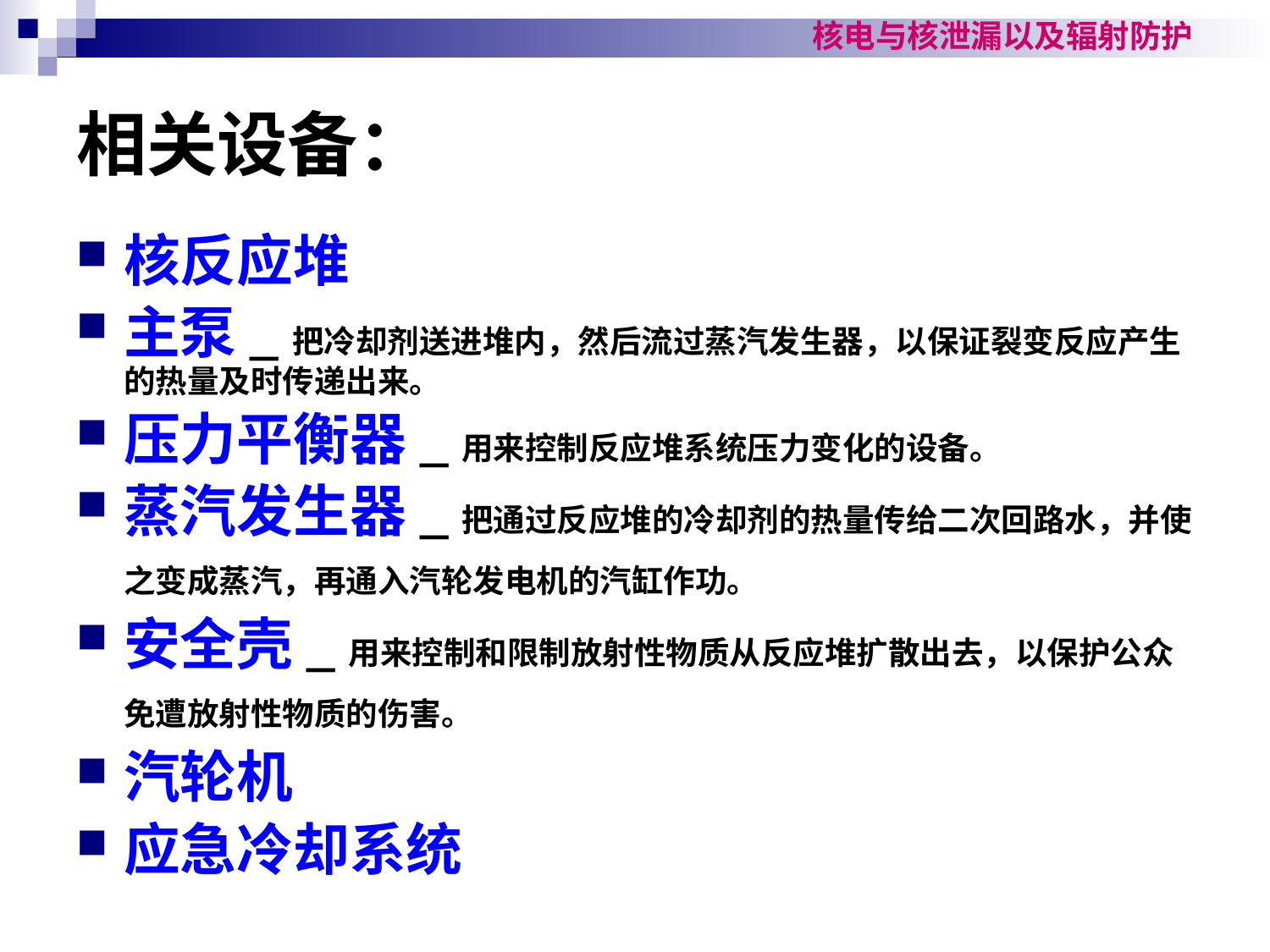

# 相关设备：
核反应堆
主泵_把冷却剂送进堆内，然后流过蒸汽发生器，以保证裂变反应产生的热量及时传递出来。
压力平衡器_用来控制反应堆系统压力变化的设备。
蒸汽发生器_把通过反应堆的冷却剂的热量传给二次回路水，并使之变成蒸汽，再通入汽轮发电机的汽缸作功。
安全壳_用来控制和限制放射性物质从反应堆扩散出去，以保护公众免遭放射性物质的伤害。
汽轮机
应急冷却系统